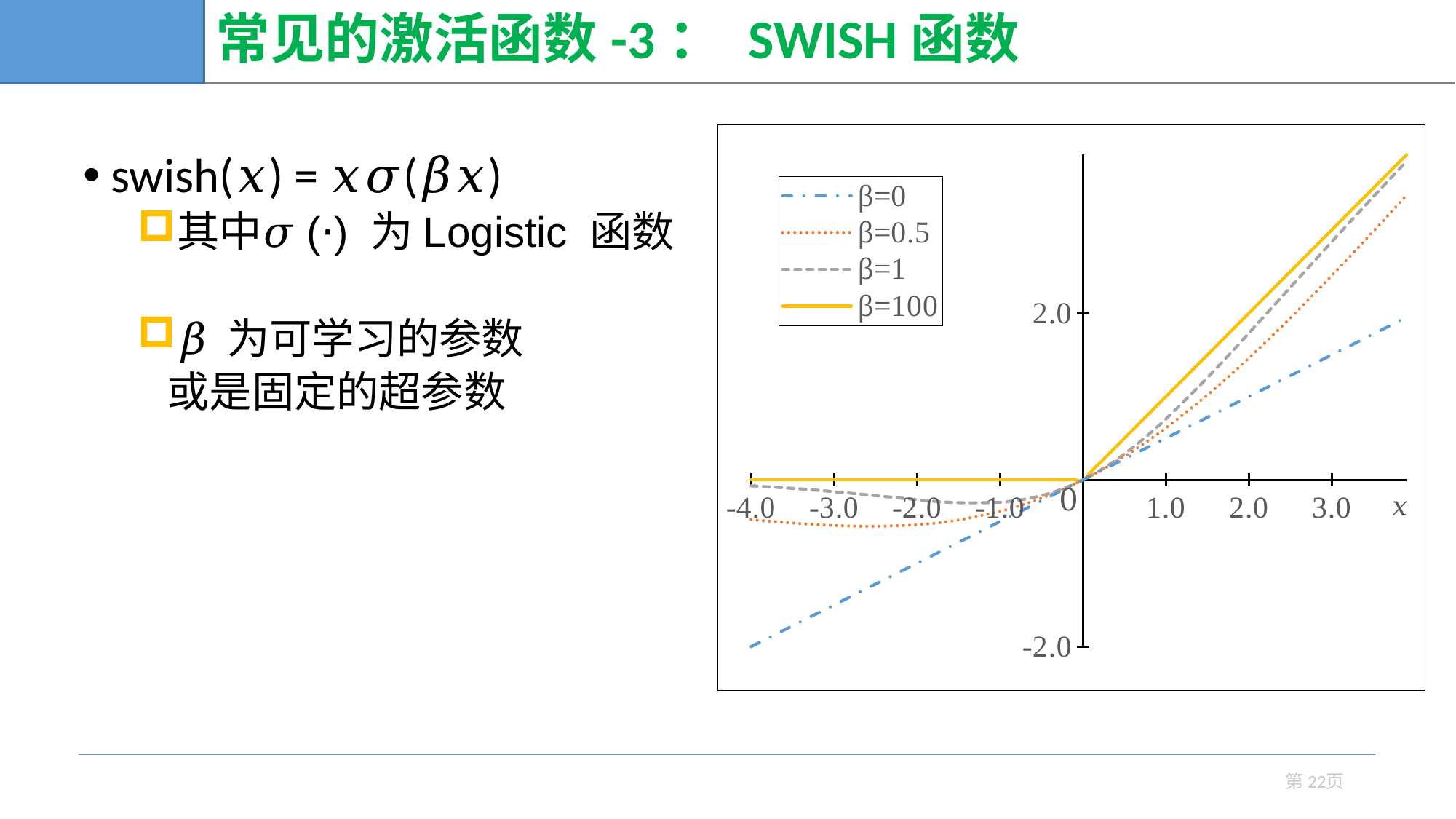

# 常见的激活函数-3： SWISH函数

### Chart

| Category | β=0 | β=0.5 | β=1 | β=100 |
|---|---|---|---|---|
swish(𝑥) = 𝑥𝜎(𝛽𝑥)
其中𝜎(⋅) 为Logistic 函数

𝛽 为可学习的参数
  或是固定的超参数

0
第22页